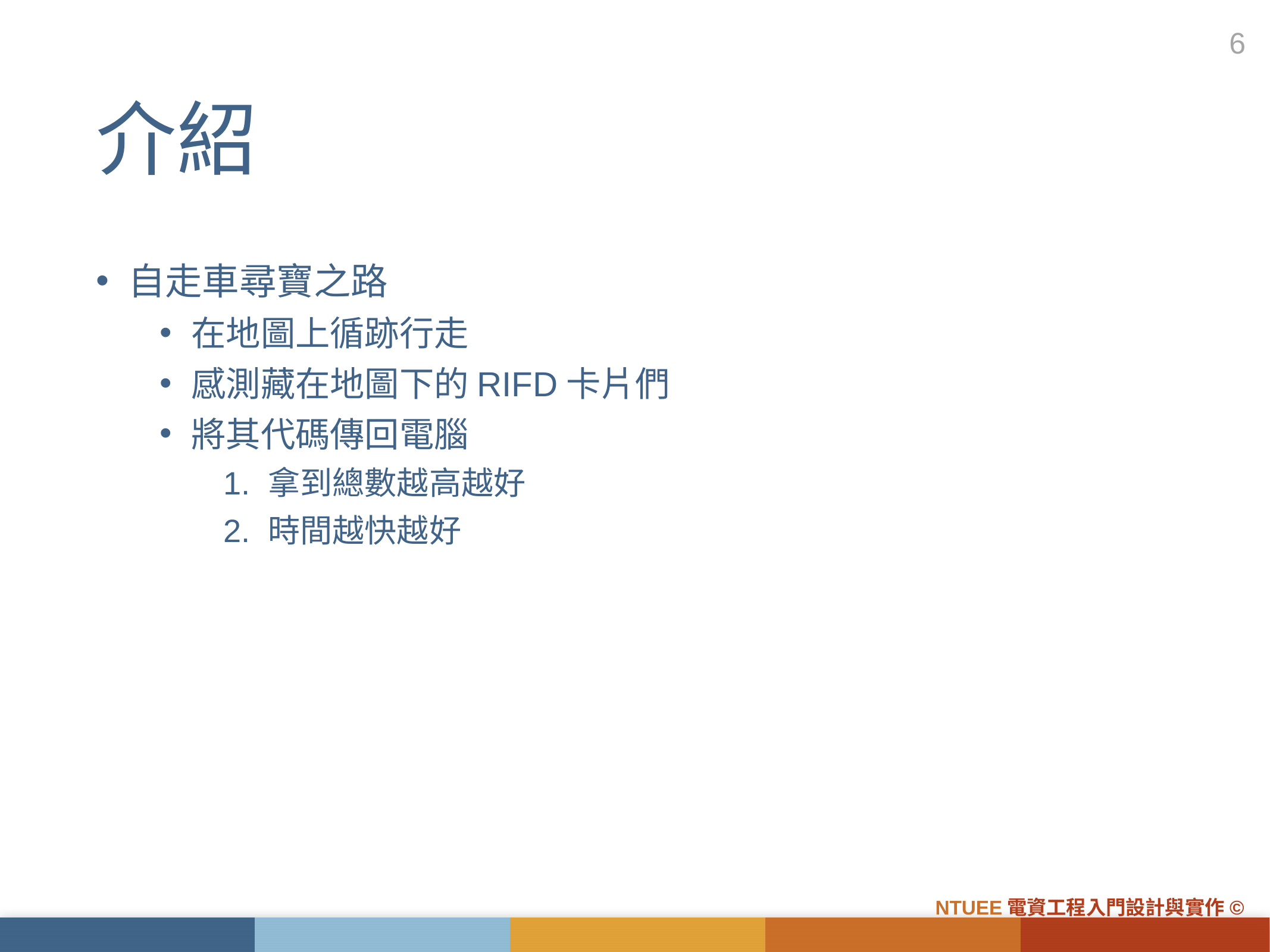

6
# 介紹
自走車尋寶之路
在地圖上循跡行走
感測藏在地圖下的RIFD卡片們
將其代碼傳回電腦
拿到總數越高越好
時間越快越好